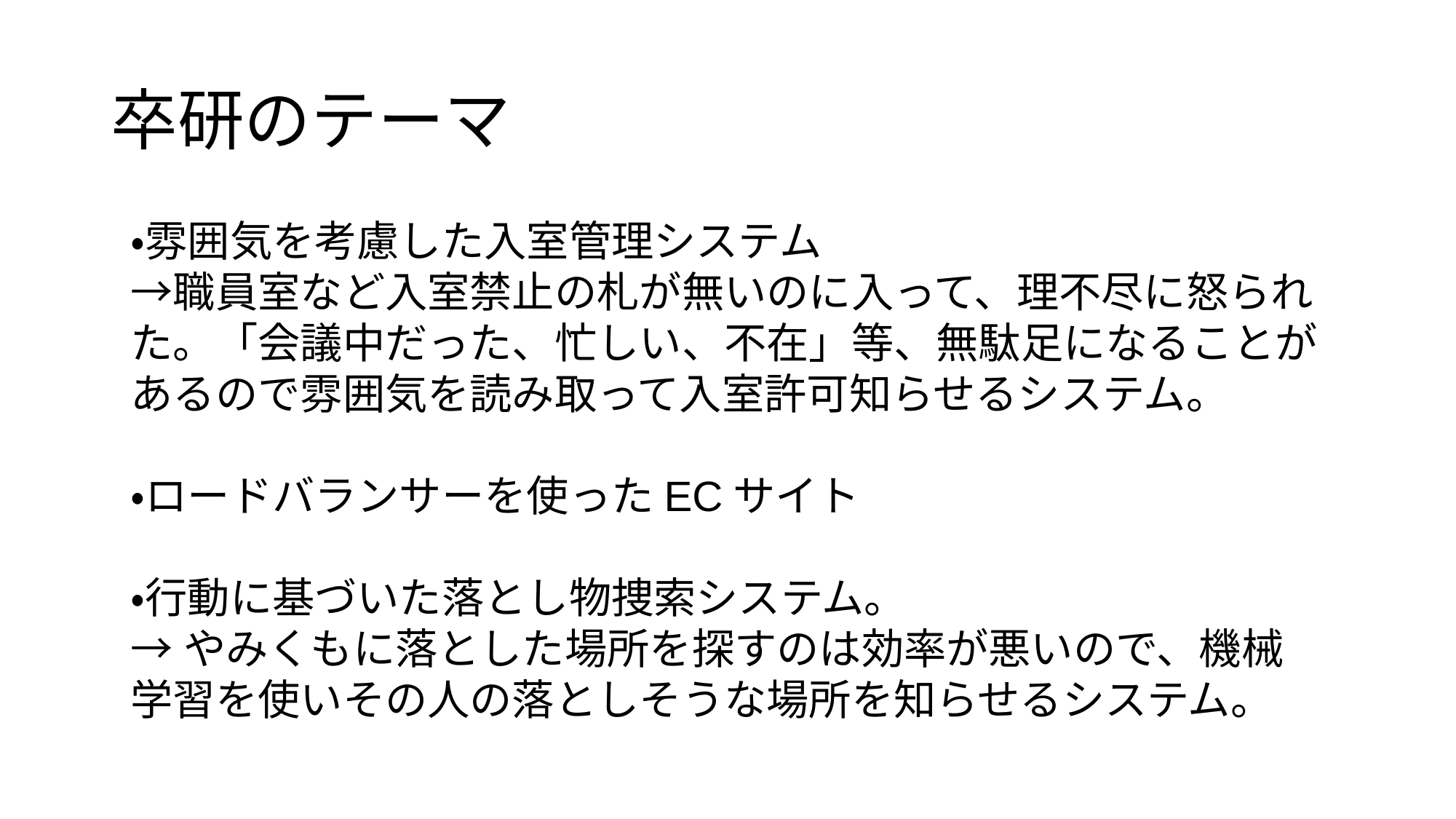

# 卒研のテーマ
・雰囲気を考慮した入室管理システム
→職員室など入室禁止の札が無いのに入って、理不尽に怒られた。「会議中だった、忙しい、不在」等、無駄足になることがあるので雰囲気を読み取って入室許可知らせるシステム。
・ロードバランサーを使ったECサイト
・行動に基づいた落とし物捜索システム。
→やみくもに落とした場所を探すのは効率が悪いので、機械学習を使いその人の落としそうな場所を知らせるシステム。